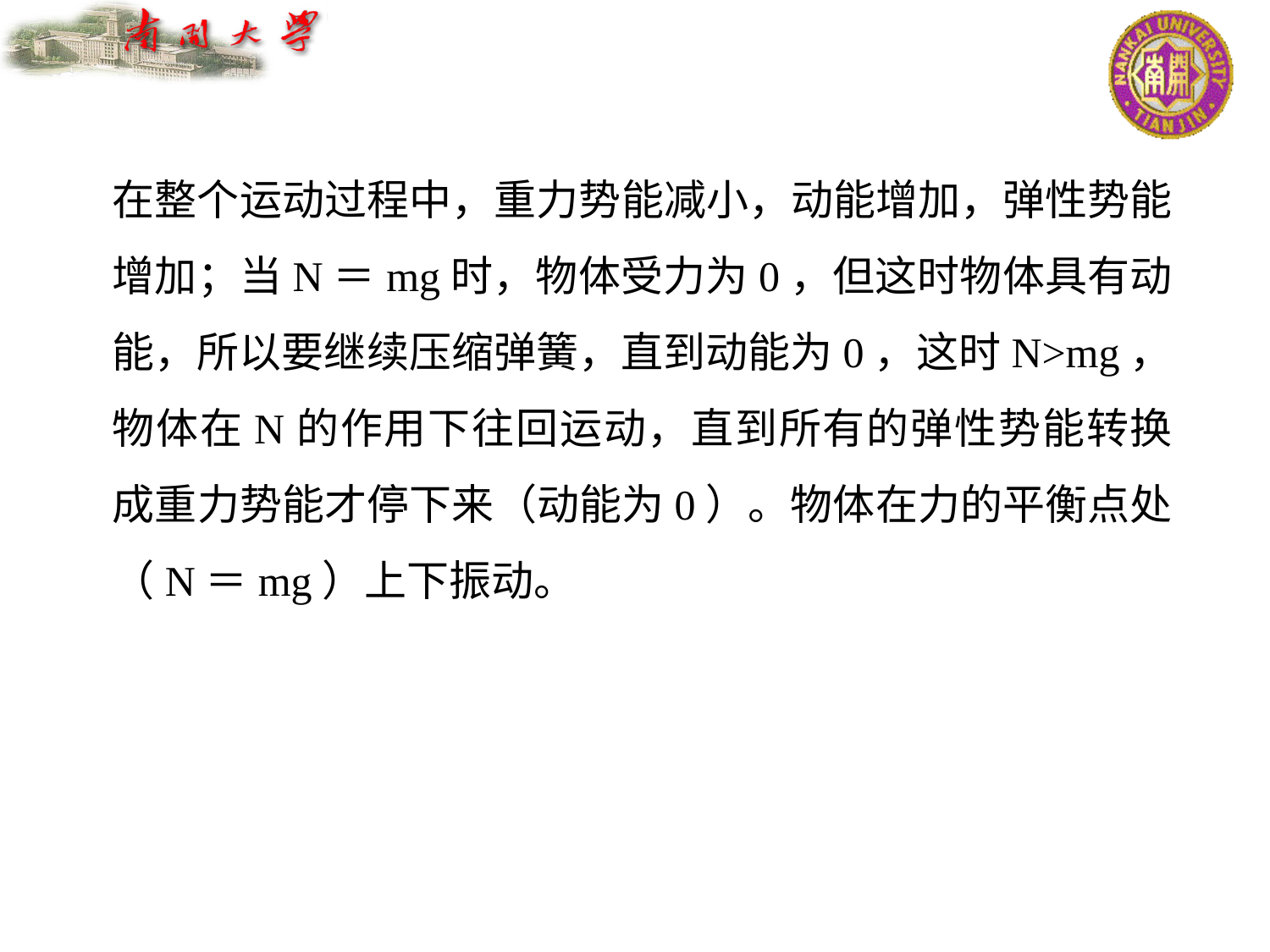

在整个运动过程中，重力势能减小，动能增加，弹性势能增加；当N＝mg时，物体受力为0，但这时物体具有动能，所以要继续压缩弹簧，直到动能为0，这时N>mg，物体在N的作用下往回运动，直到所有的弹性势能转换成重力势能才停下来（动能为0）。物体在力的平衡点处（N＝mg）上下振动。
65